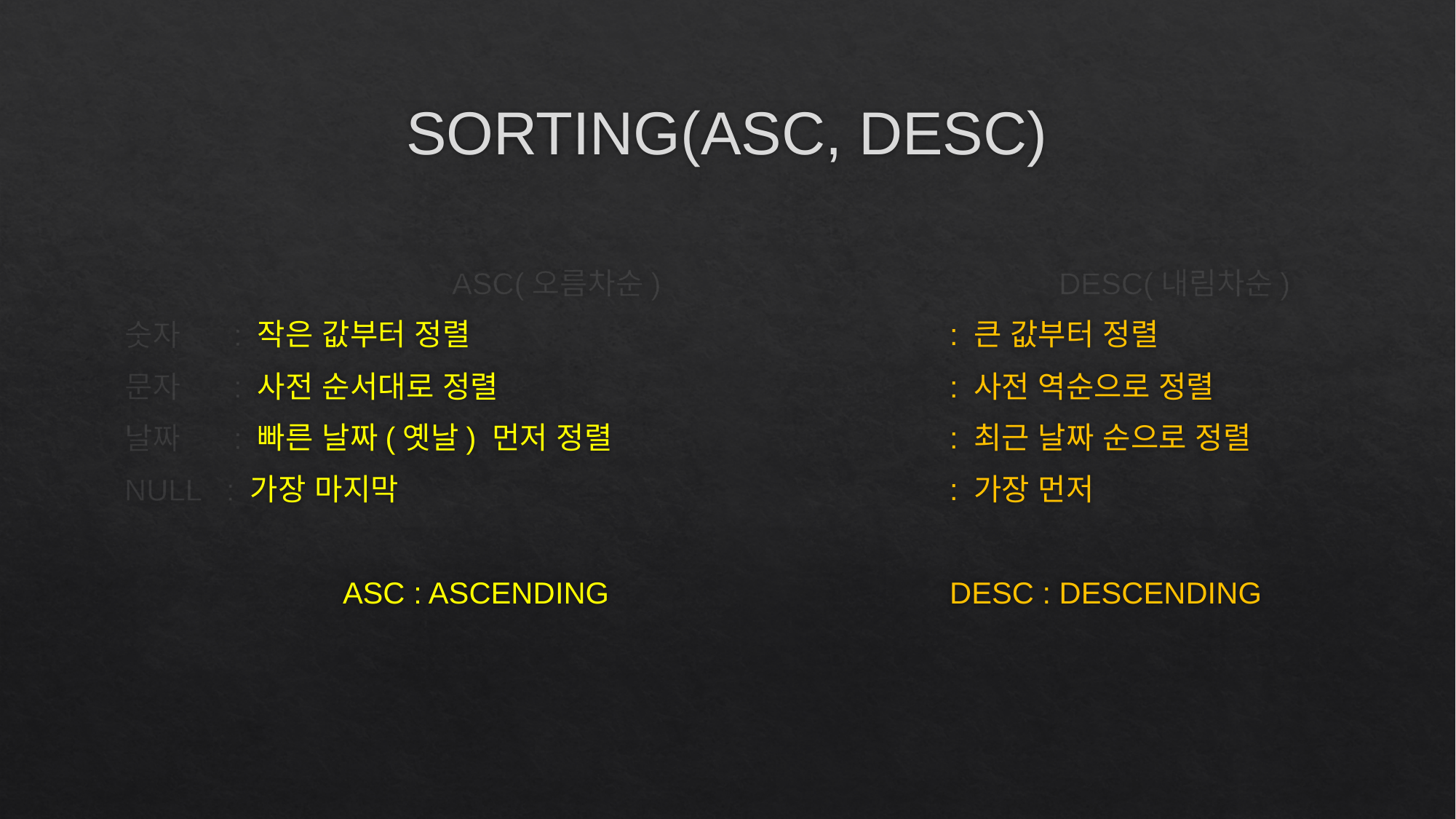

# SORTING(ASC, DESC)

			ASC(오름차순)
숫자 	: 작은 값부터 정렬
문자 	: 사전 순서대로 정렬
날짜 	: 빠른 날짜(옛날) 먼저 정렬
NULL   : 가장 마지막

		ASC : ASCENDING

			DESC(내림차순)
		: 큰 값부터 정렬
		: 사전 역순으로 정렬
		: 최근 날짜 순으로 정렬
		: 가장 먼저

		DESC : DESCENDING